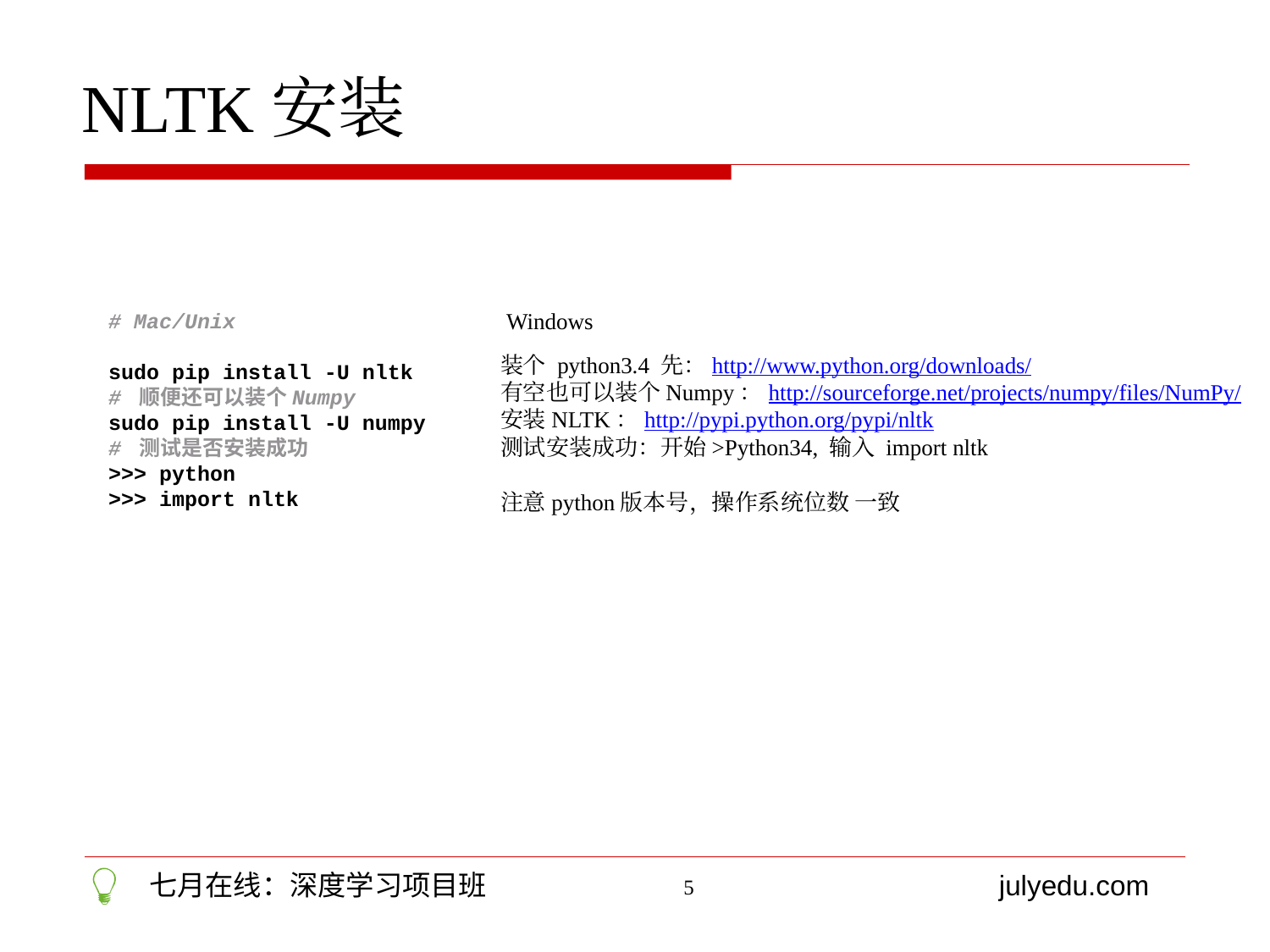

NLTK安装
Windows
# Mac/Unix

sudo pip install -U nltk
# 顺便还可以装个Numpy
sudo pip install -U numpy
# 测试是否安装成功
>>> python
>>> import nltk
装个 python3.4 先：http://www.python.org/downloads/
有空也可以装个Numpy：http://sourceforge.net/projects/numpy/files/NumPy/
安装NLTK：http://pypi.python.org/pypi/nltk
测试安装成功：开始>Python34, 输入 import nltk

注意python版本号，操作系统位数 一致
5